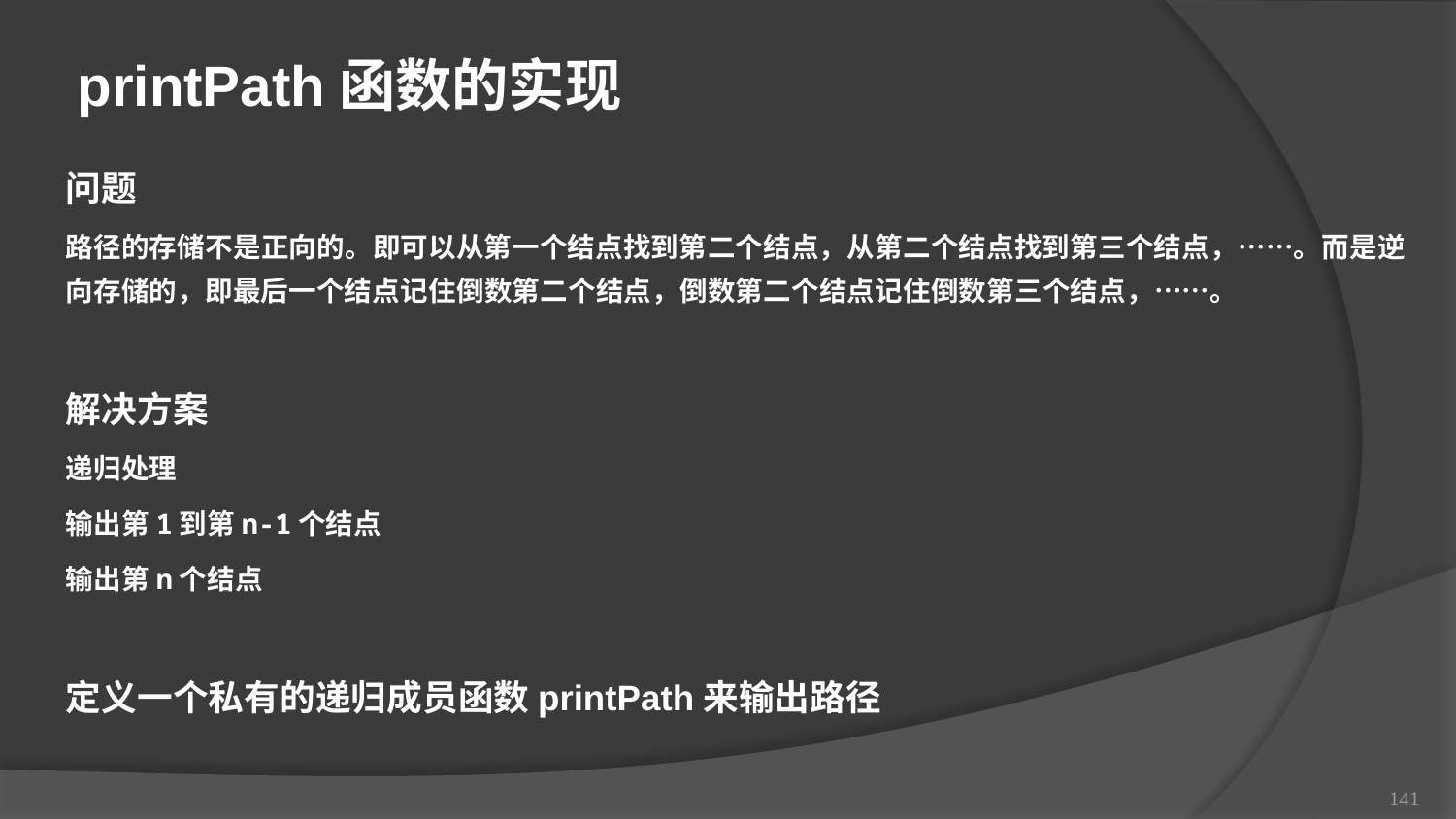

printPath函数的实现
问题
路径的存储不是正向的。即可以从第一个结点找到第二个结点，从第二个结点找到第三个结点，……。而是逆向存储的，即最后一个结点记住倒数第二个结点，倒数第二个结点记住倒数第三个结点，……。

解决方案
递归处理
输出第1到第n-1个结点
输出第n个结点

定义一个私有的递归成员函数printPath来输出路径
141